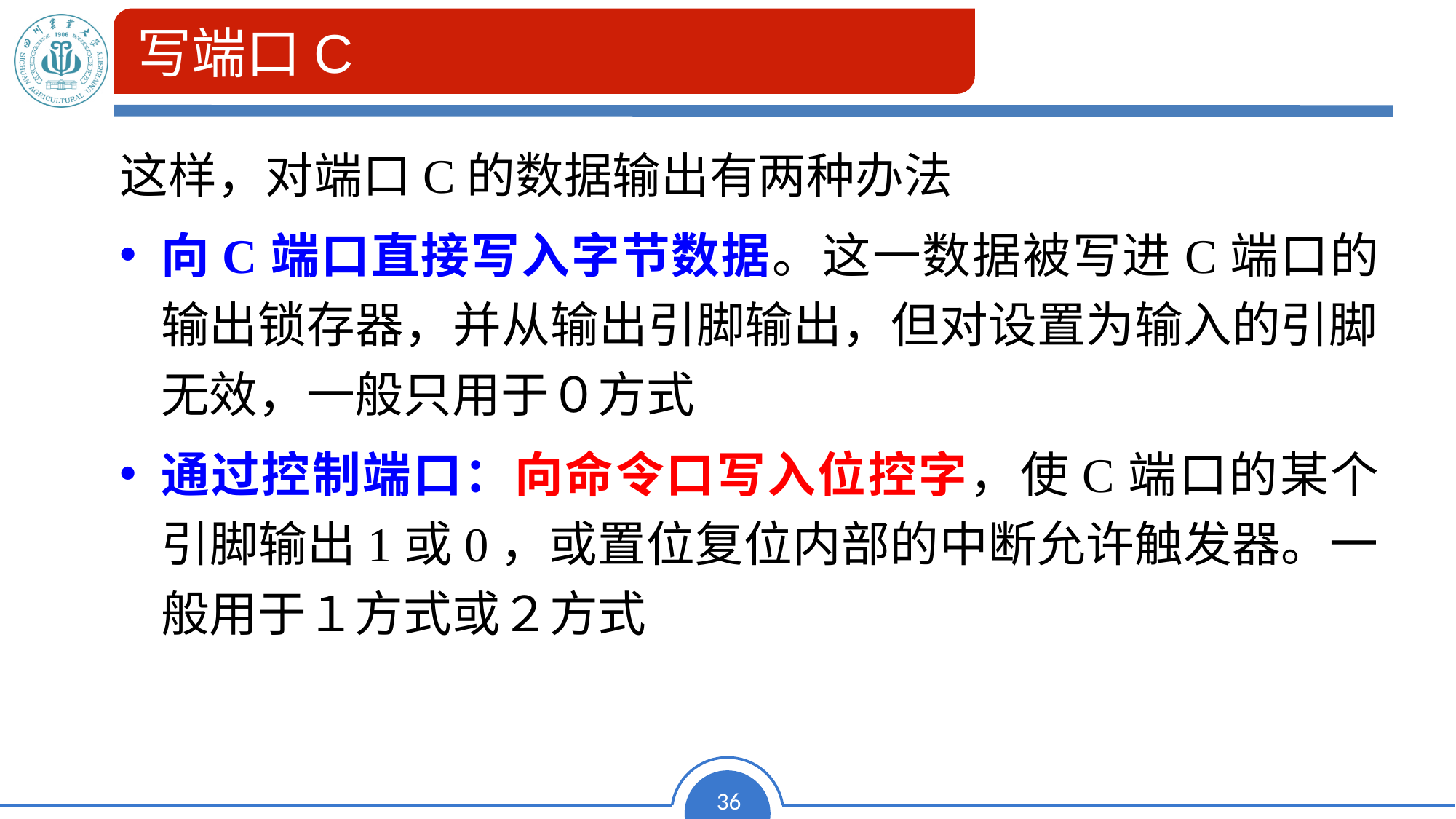

# 写端口C
这样，对端口C的数据输出有两种办法
向C端口直接写入字节数据。这一数据被写进C端口的输出锁存器，并从输出引脚输出，但对设置为输入的引脚无效，一般只用于０方式
通过控制端口：向命令口写入位控字，使C端口的某个引脚输出1或0，或置位复位内部的中断允许触发器。一般用于１方式或２方式